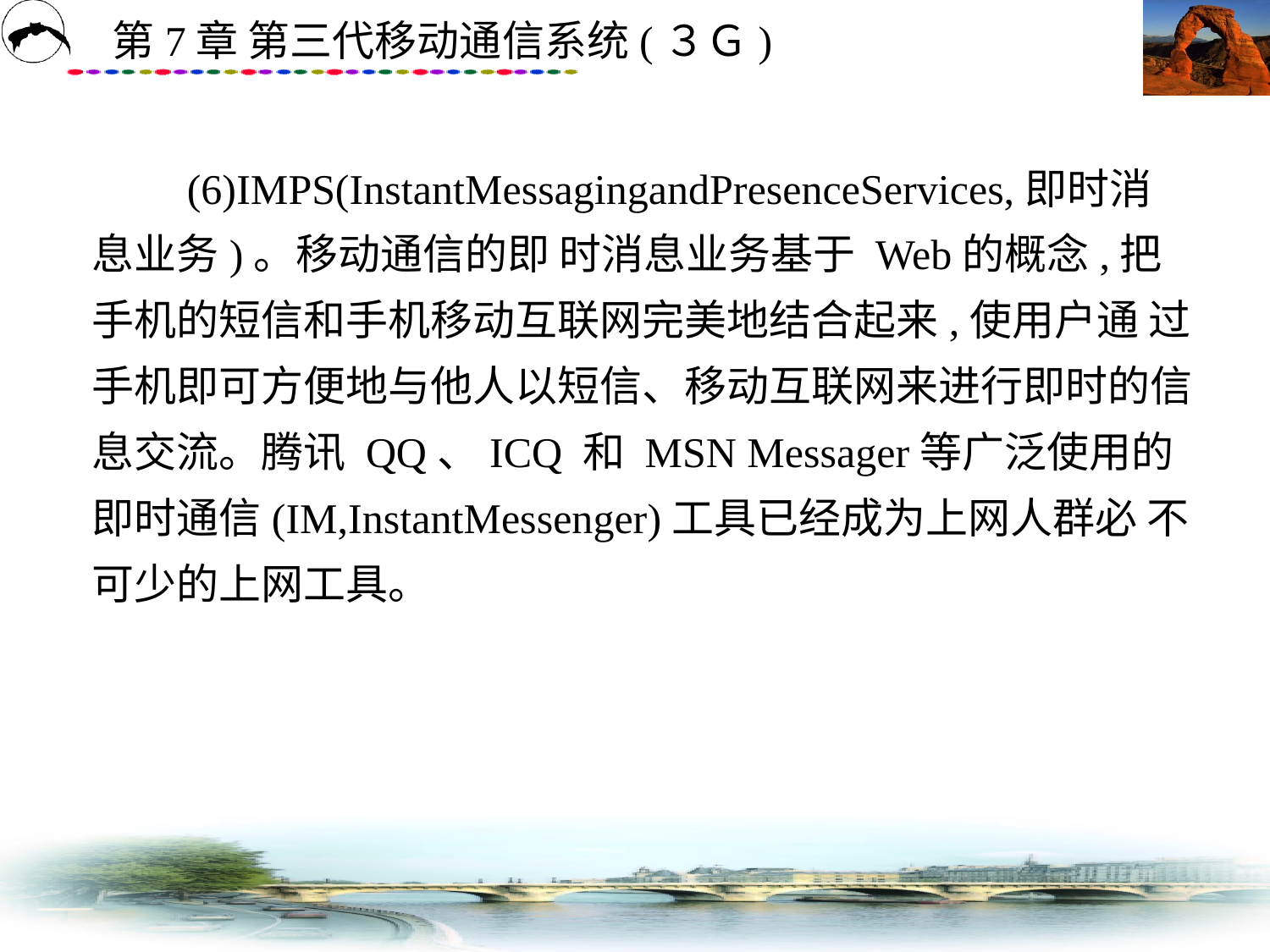

# (6)IMPS(InstantMessagingandPresenceServices,即时消息业务)。移动通信的即 时消息业务基于 Web的概念,把手机的短信和手机移动互联网完美地结合起来,使用户通 过手机即可方便地与他人以短信、移动互联网来进行即时的信息交流。腾讯 QQ、ICQ 和 MSN Messager等广泛使用的即时通信(IM,InstantMessenger)工具已经成为上网人群必 不可少的上网工具。